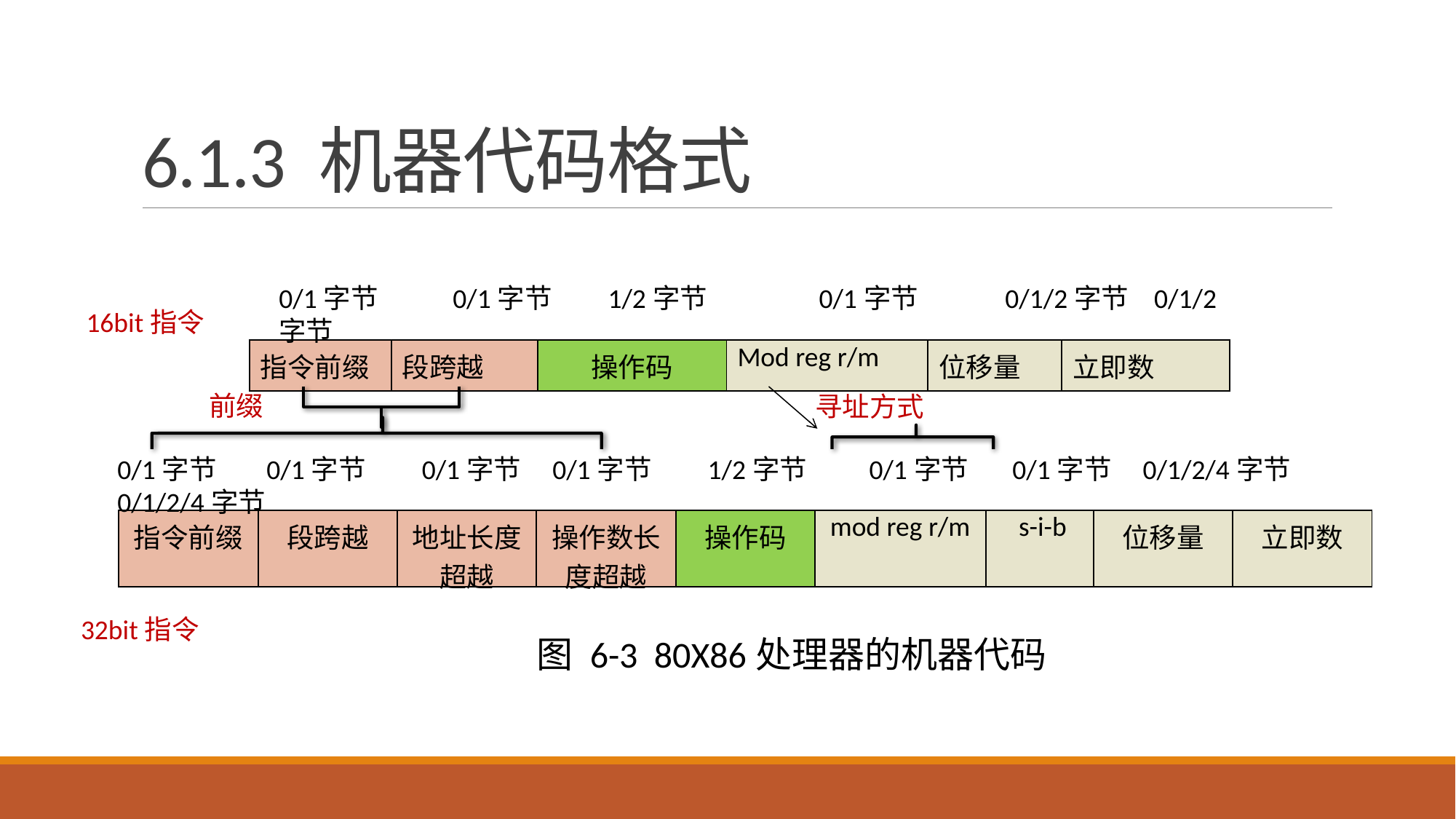

# 6.1.3 机器代码格式

0/1字节           0/1字节        1/2字节                 0/1字节             0/1/2字节   0/1/2字节

16bit指令

| 指令前缀 | 段跨越 | 操作码 | Mod reg r/m | 位移量 | 立即数 |
| --- | --- | --- | --- | --- | --- |

前缀
寻址方式
0/1字节       0/1字节        0/1字节    0/1字节        1/2字节         0/1字节      0/1字节    0/1/2/4字节 0/1/2/4字节

| 指令前缀 | 段跨越 | 地址长度超越 | 操作数长度超越 | 操作码 | mod reg r/m | s-i-b | 位移量 | 立即数 |
| --- | --- | --- | --- | --- | --- | --- | --- | --- |
32bit指令
图 6-3  80X86处理器的机器代码